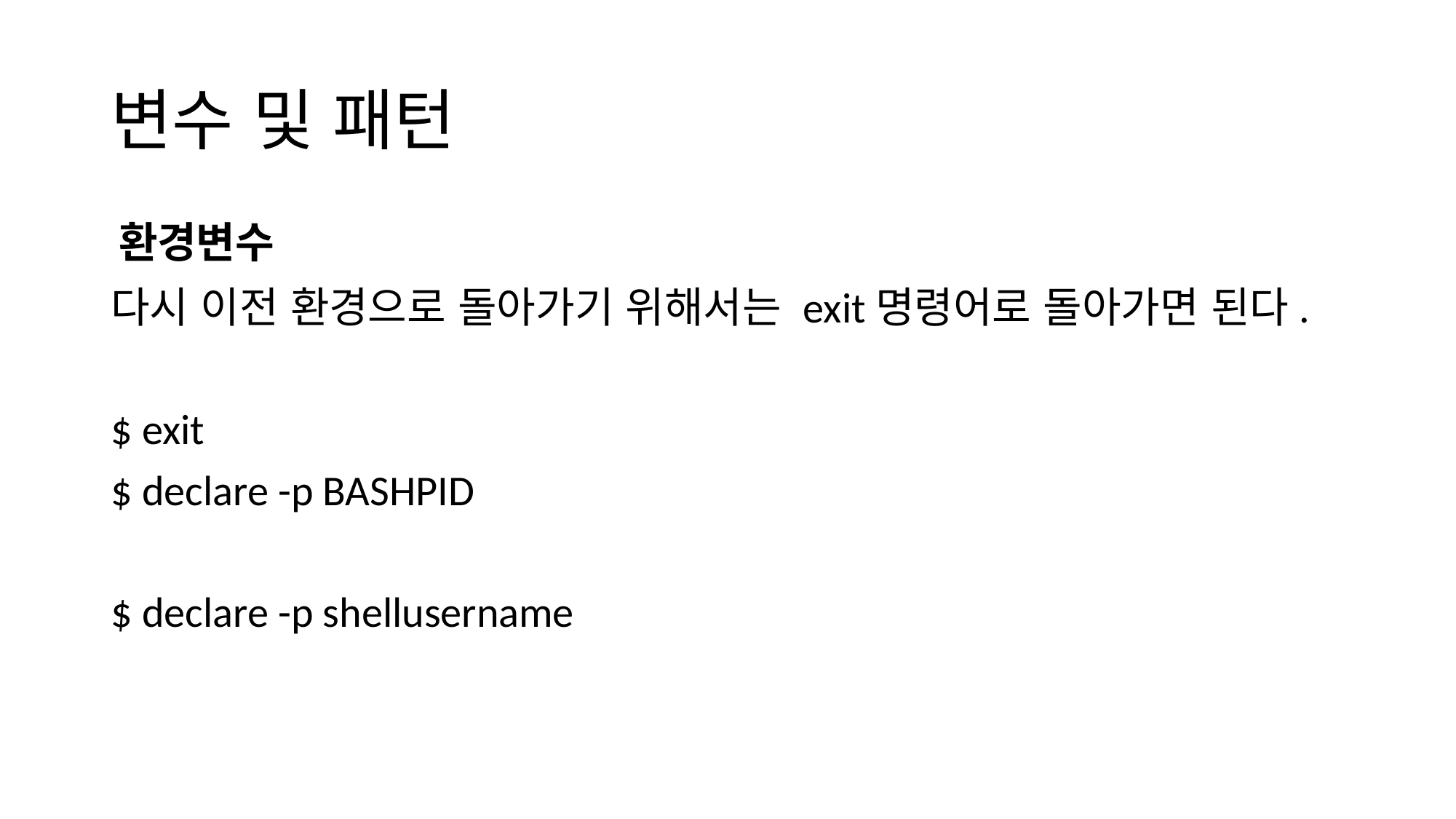

# 변수 및 패턴
환경변수
다시 이전 환경으로 돌아가기 위해서는 exit명령어로 돌아가면 된다.

$ exit
$ declare -p BASHPID

$ declare -p shellusername